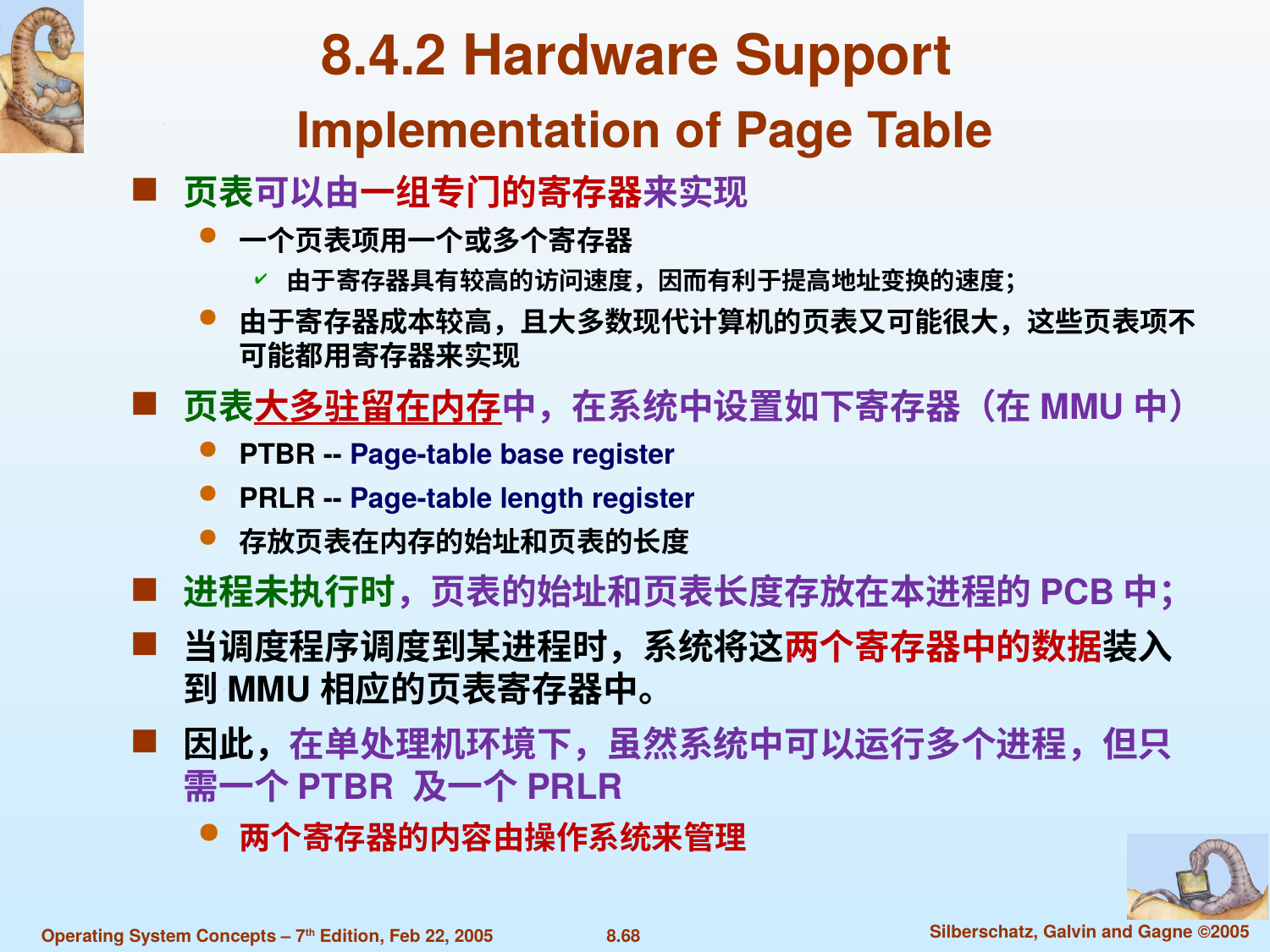

8.4.2 Hardware Support
Implementation of Page Table
页表可以由一组专门的寄存器来实现
一个页表项用一个或多个寄存器
由于寄存器具有较高的访问速度，因而有利于提高地址变换的速度；
由于寄存器成本较高，且大多数现代计算机的页表又可能很大，这些页表项不可能都用寄存器来实现
页表大多驻留在内存中，在系统中设置如下寄存器（在MMU中）
PTBR -- Page-table base register
PRLR -- Page-table length register
存放页表在内存的始址和页表的长度
进程未执行时，页表的始址和页表长度存放在本进程的PCB中；
当调度程序调度到某进程时，系统将这两个寄存器中的数据装入到MMU相应的页表寄存器中。
因此，在单处理机环境下，虽然系统中可以运行多个进程，但只需一个PTBR 及一个PRLR
两个寄存器的内容由操作系统来管理